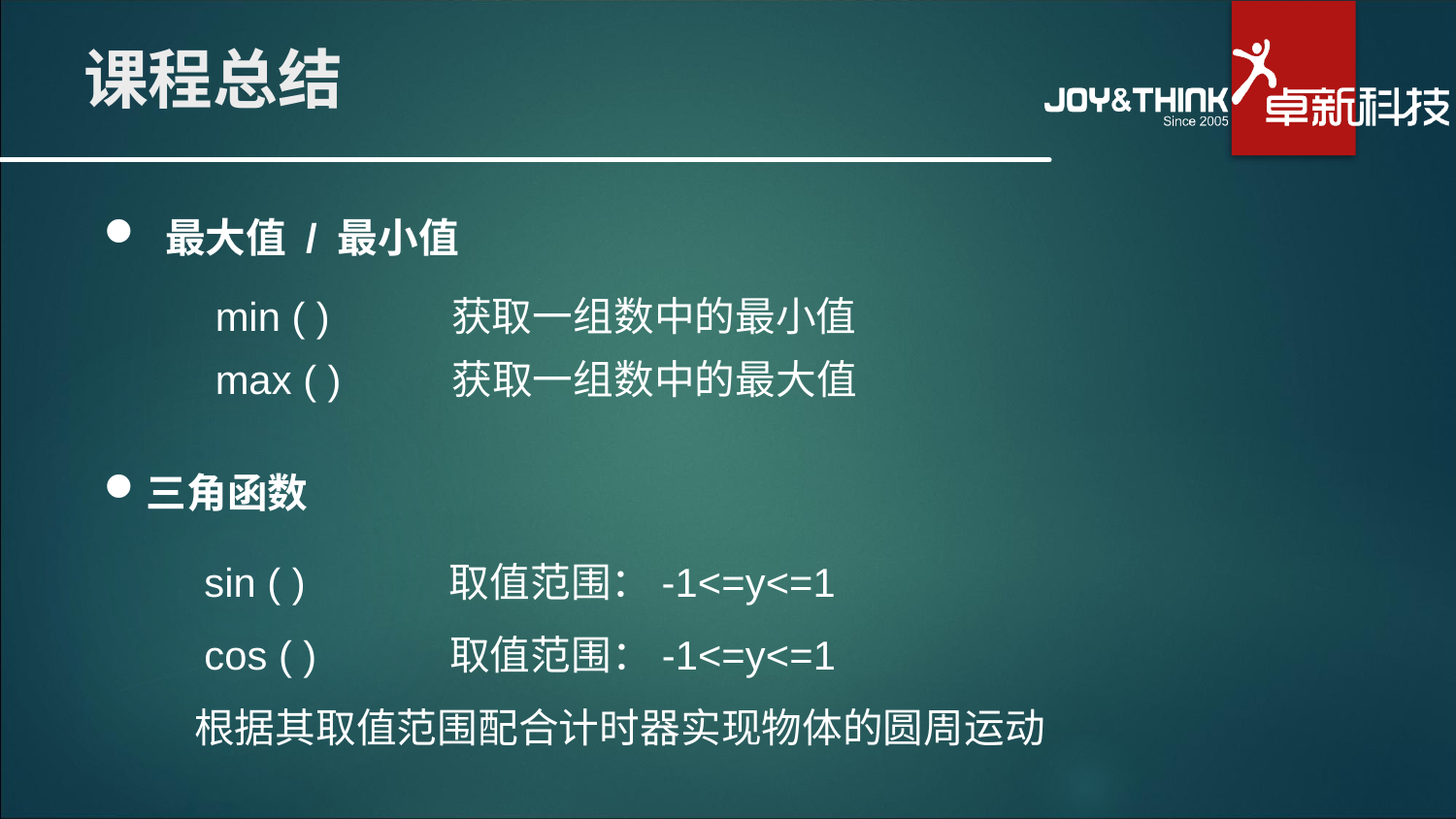

# 课程总结
 最大值 / 最小值
          min ( )          获取一组数中的最小值
          max ( )         获取一组数中的最大值
三角函数
         sin ( )            取值范围：-1<=y<=1
         cos ( )           取值范围：-1<=y<=1
         根据其取值范围配合计时器实现物体的圆周运动